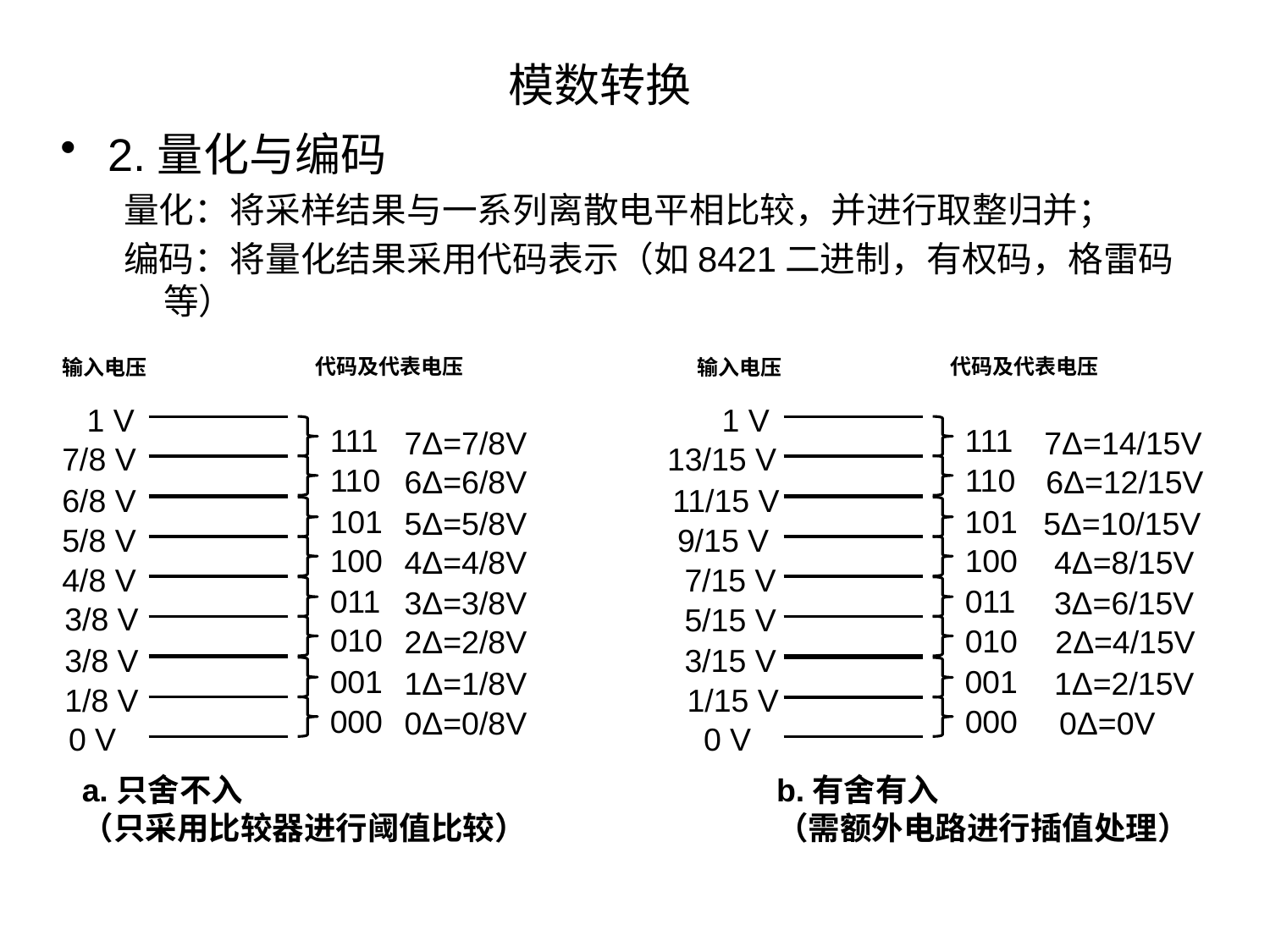

# 模数转换
2.量化与编码
量化：将采样结果与一系列离散电平相比较，并进行取整归并；
编码：将量化结果采用代码表示（如8421二进制，有权码，格雷码等）
代码及代表电压
输入电压
1 V
111
7Δ=7/8V

7/8 V
110

6Δ=6/8V
6/8 V
101
5Δ=5/8V

5/8 V
100

4Δ=4/8V
4/8 V
011
3Δ=3/8V

3/8 V
010
2Δ=2/8V

3/8 V
001

1Δ=1/8V
1/8 V
000
0Δ=0/8V

0 V
a.只舍不入
（只采用比较器进行阈值比较）
代码及代表电压
输入电压
1 V
111

7Δ=14/15V
13/15 V
110

6Δ=12/15V
11/15 V
101
5Δ=10/15V

9/15 V
100

4Δ=8/15V
7/15 V
011
3Δ=6/15V

5/15 V
010

2Δ=4/15V
3/15 V
001
1Δ=2/15V

1/15 V
000
0Δ=0V

0 V
b.有舍有入
（需额外电路进行插值处理）

10